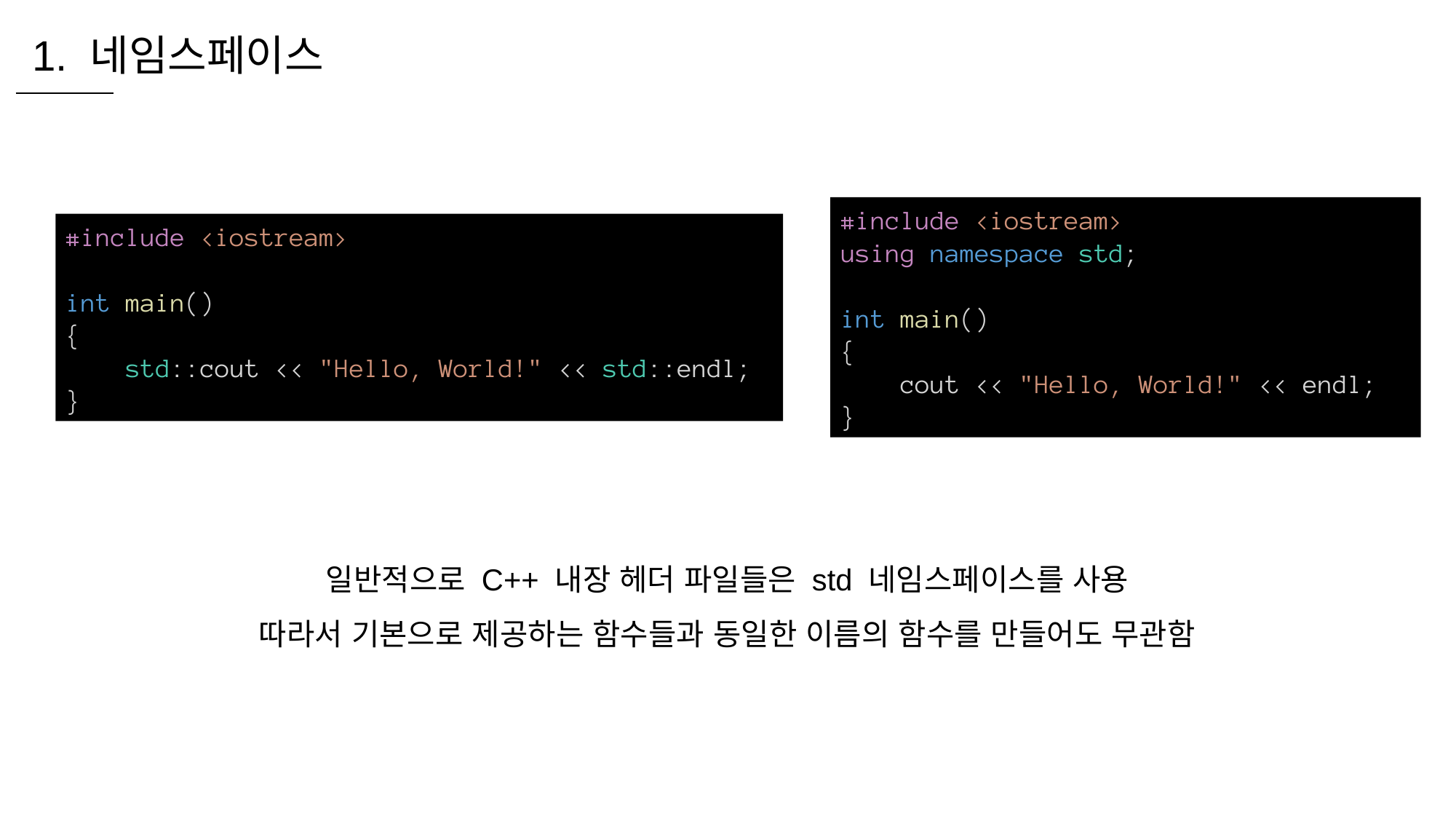

1. 네임스페이스
#include <iostream>
using namespace std;
int main()
{
    cout << "Hello, World!" << endl;
}
#include <iostream>
int main()
{
    std::cout << "Hello, World!" << std::endl;
}
일반적으로 C++ 내장 헤더 파일들은 std 네임스페이스를 사용
따라서 기본으로 제공하는 함수들과 동일한 이름의 함수를 만들어도 무관함